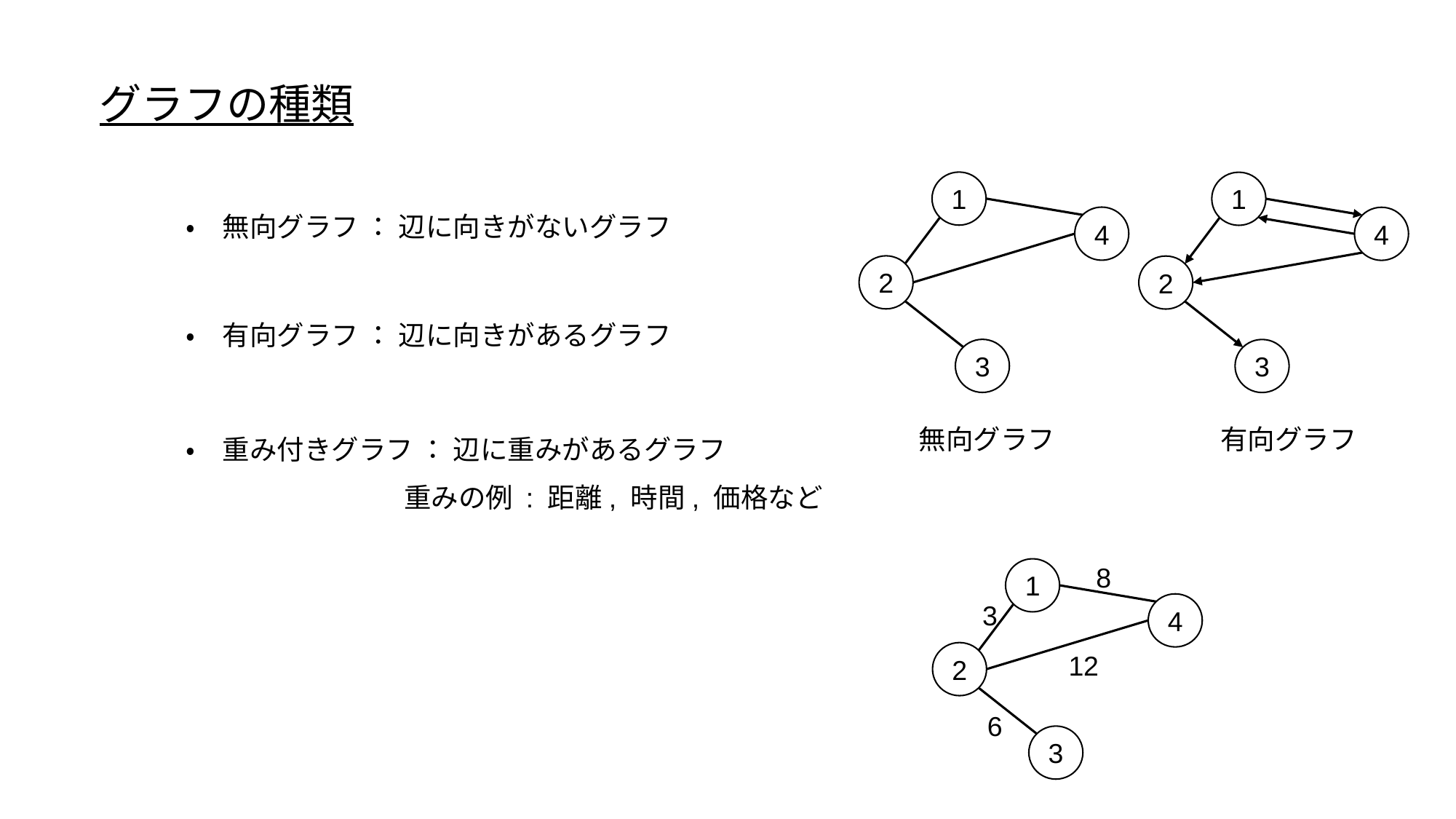

グラフの種類
1
4
2
3
1
4
2
3
・　無向グラフ ： 辺に向きがないグラフ
・　有向グラフ ： 辺に向きがあるグラフ
無向グラフ
有向グラフ
・　重み付きグラフ ： 辺に重みがあるグラフ
		重みの例 : 距離, 時間, 価格など
8
1
4
2
3
3
12
6